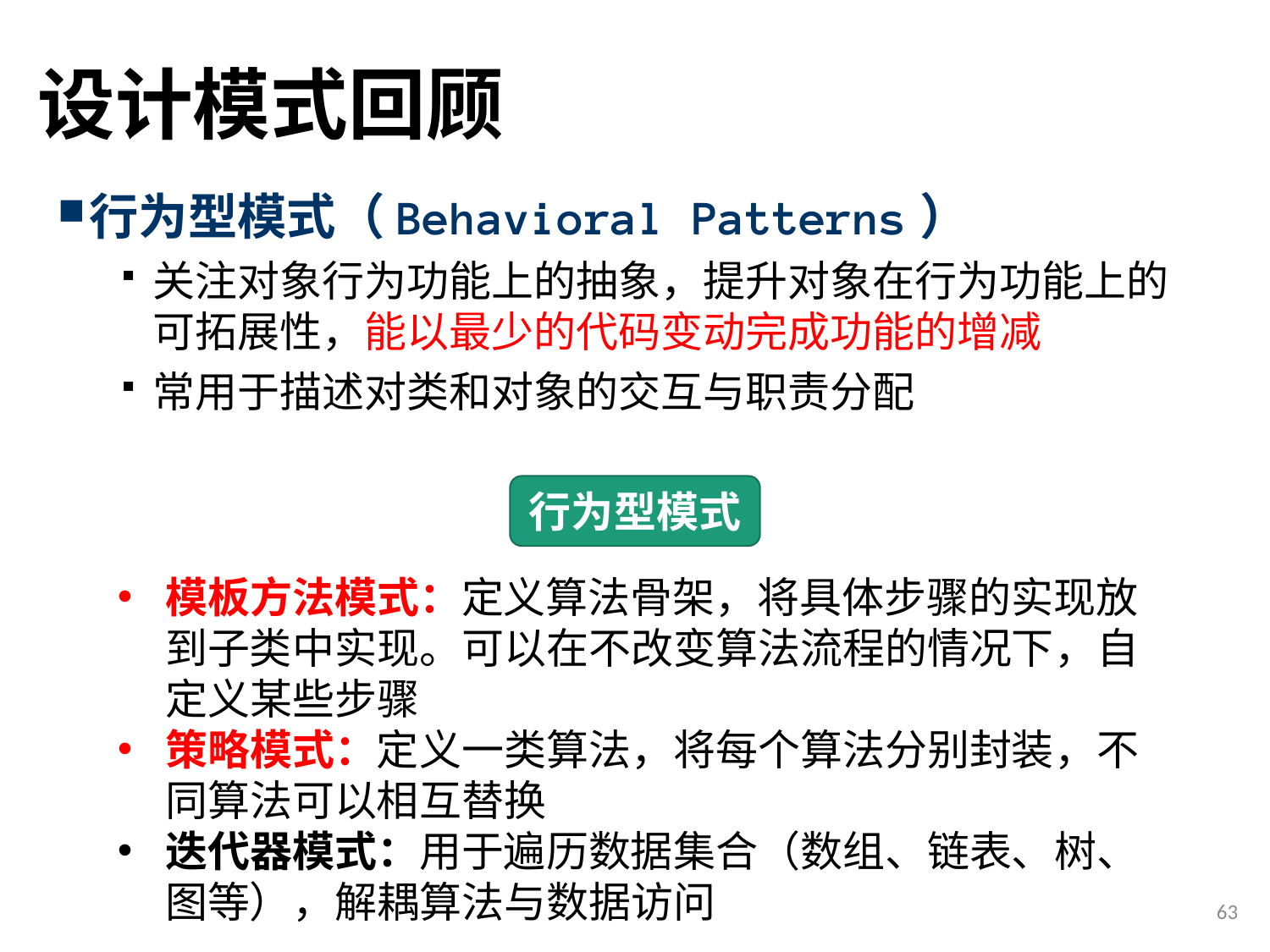

# 设计模式回顾
行为型模式（Behavioral Patterns）
关注对象行为功能上的抽象，提升对象在行为功能上的可拓展性，能以最少的代码变动完成功能的增减
常用于描述对类和对象的交互与职责分配

行为型模式
模板方法模式：定义算法骨架，将具体步骤的实现放到子类中实现。可以在不改变算法流程的情况下，自定义某些步骤
策略模式：定义一类算法，将每个算法分别封装，不同算法可以相互替换
迭代器模式：用于遍历数据集合（数组、链表、树、图等），解耦算法与数据访问
63